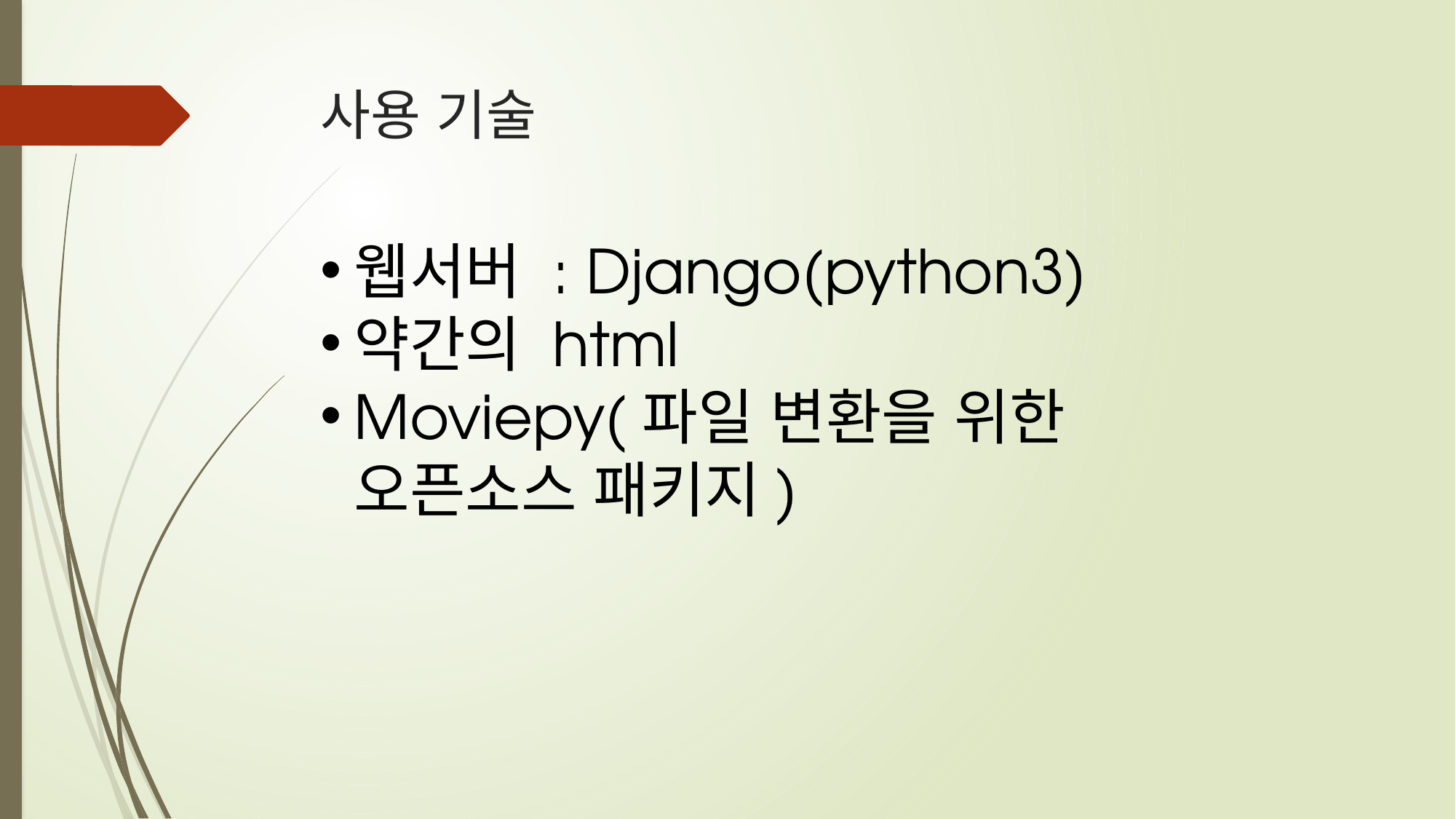

# 사용 기술
웹서버 : Django(python3)
약간의 html
Moviepy(파일 변환을 위한 오픈소스 패키지)